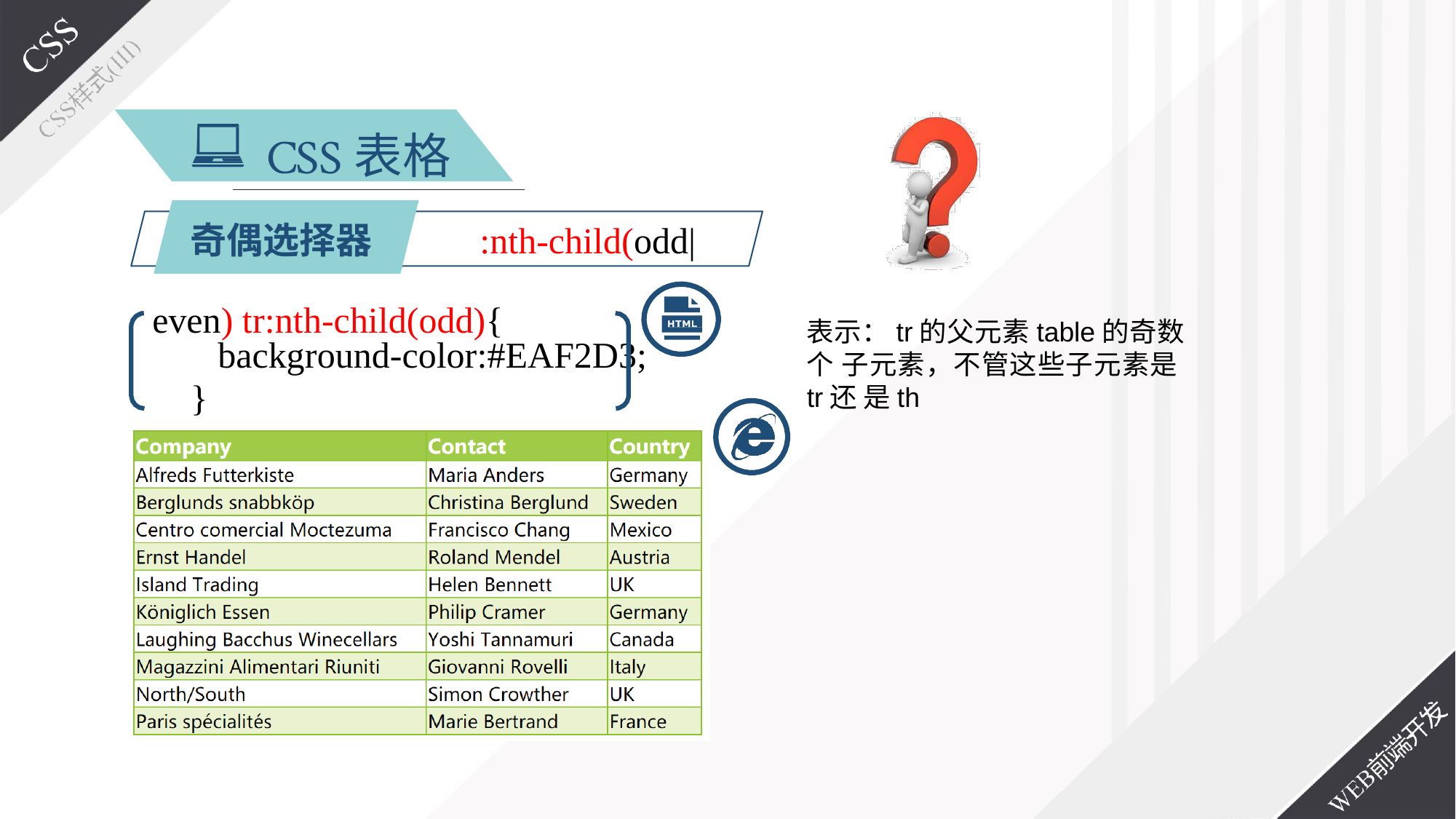

# CSS表格
奇偶选择器	:nth-child(odd|even) tr:nth-child(odd){
background-color:#EAF2D3;
}

表示：tr的父元素table的奇数个 子元素，不管这些子元素是tr还 是th